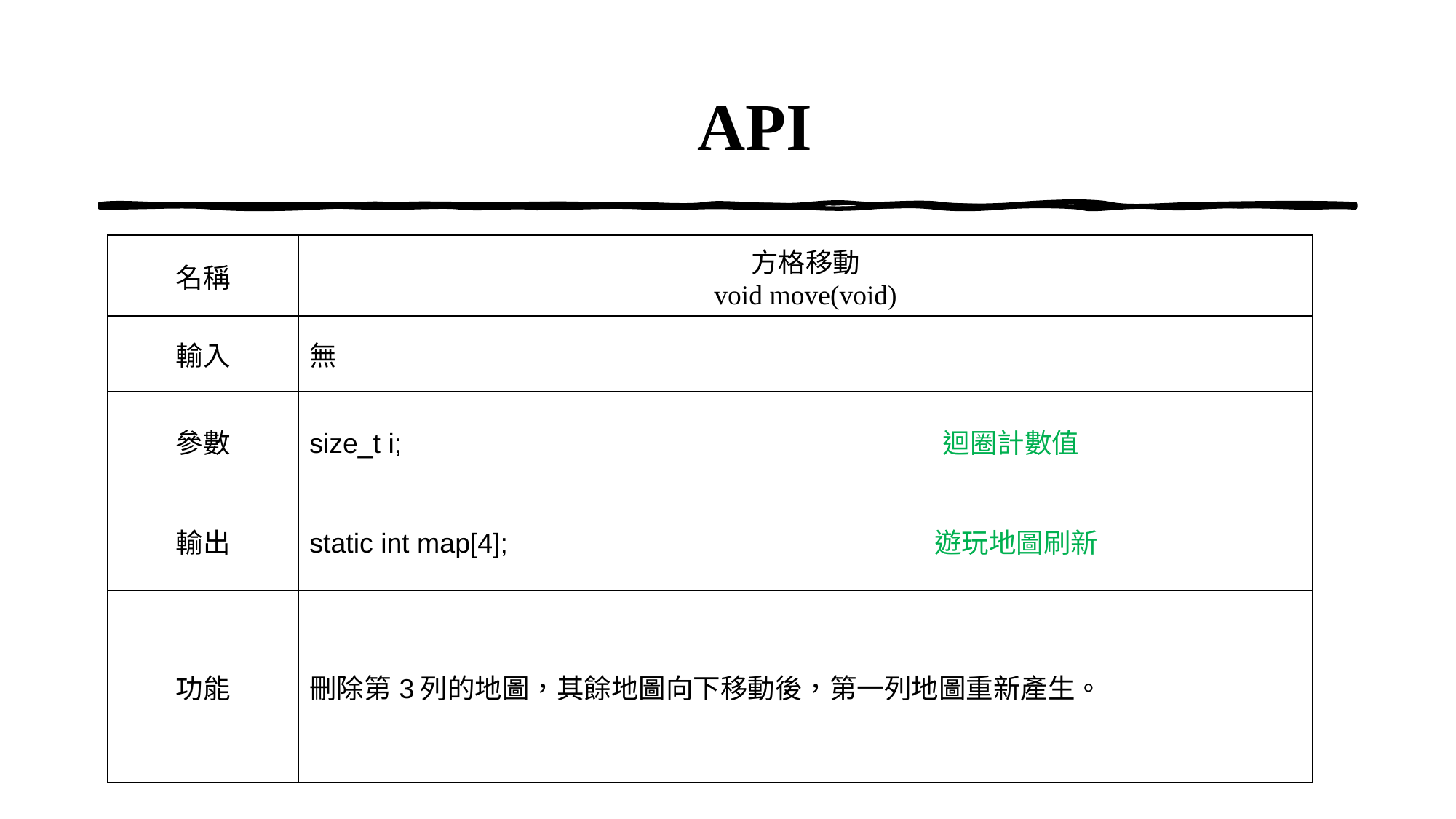

# API
| 名稱 | 方格移動 void move(void) |
| --- | --- |
| 輸入 | 無 |
| 參數 | size\_t i; 迴圈計數值 |
| 輸出 | static int map[4]; 遊玩地圖刷新 |
| 功能 | 刪除第3列的地圖，其餘地圖向下移動後，第一列地圖重新產生。 |